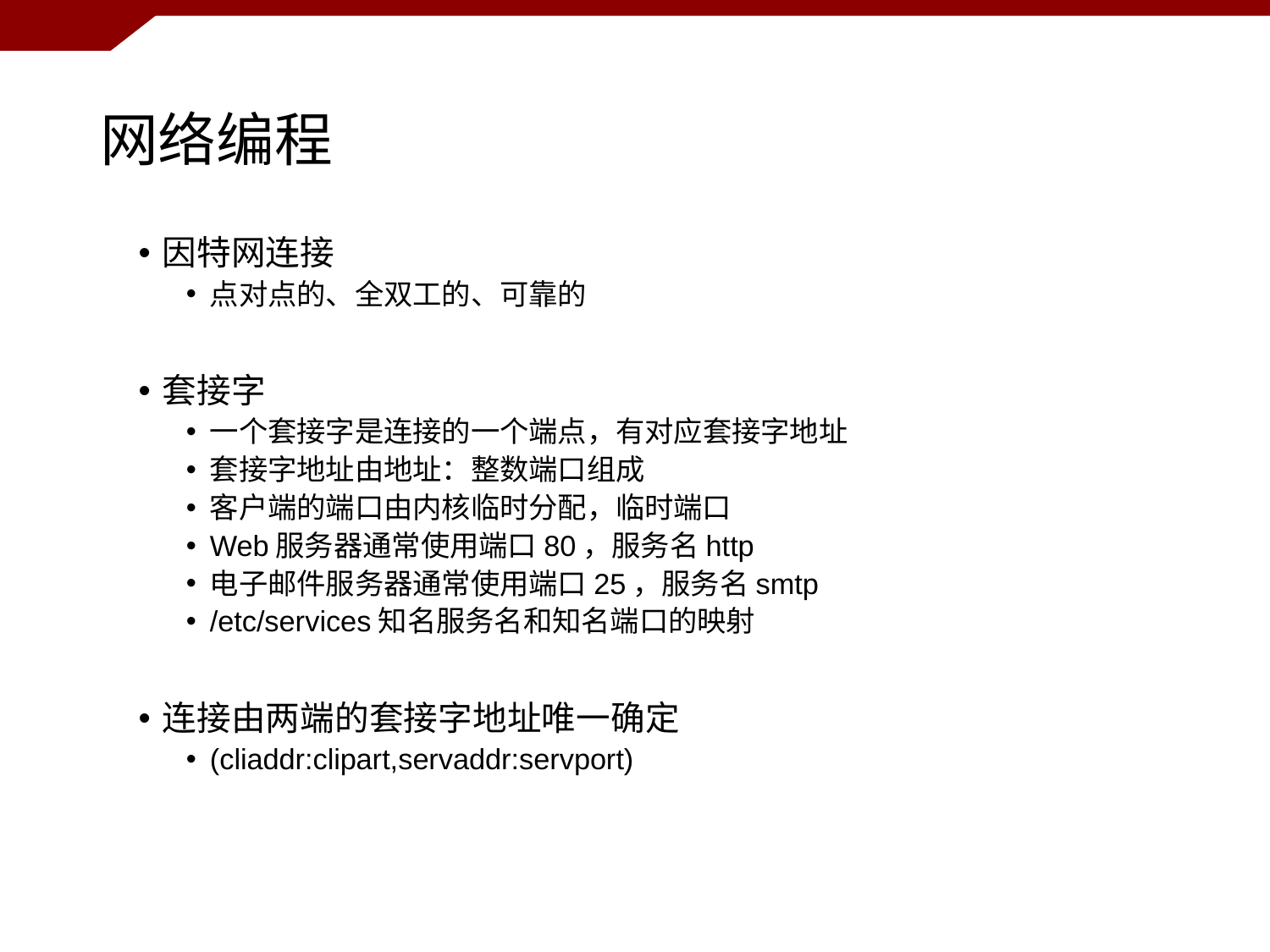

# 网络编程

因特网连接
点对点的、全双工的、可靠的

套接字
一个套接字是连接的一个端点，有对应套接字地址
套接字地址由地址：整数端口组成
客户端的端口由内核临时分配，临时端口
Web服务器通常使用端口80，服务名http
电子邮件服务器通常使用端口25，服务名smtp
/etc/services知名服务名和知名端口的映射

连接由两端的套接字地址唯一确定
(cliaddr:clipart,servaddr:servport)